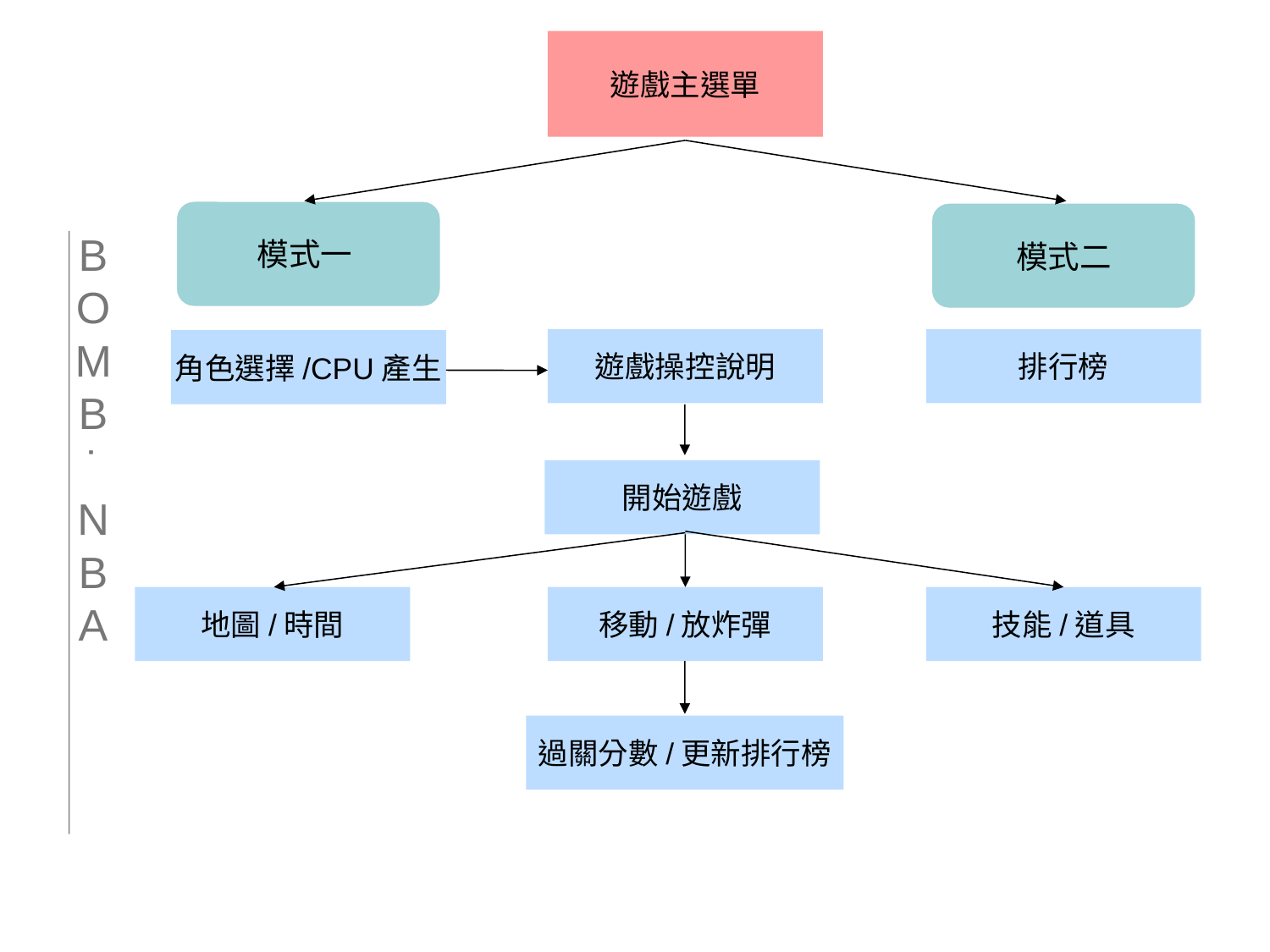

遊戲主選單

模式一
模式二
B
O
M
B
˙
N
B
A

遊戲操控說明
排行榜
角色選擇/CPU產生

開始遊戲

地圖/時間
移動/放炸彈
技能/道具

過關分數/更新排行榜